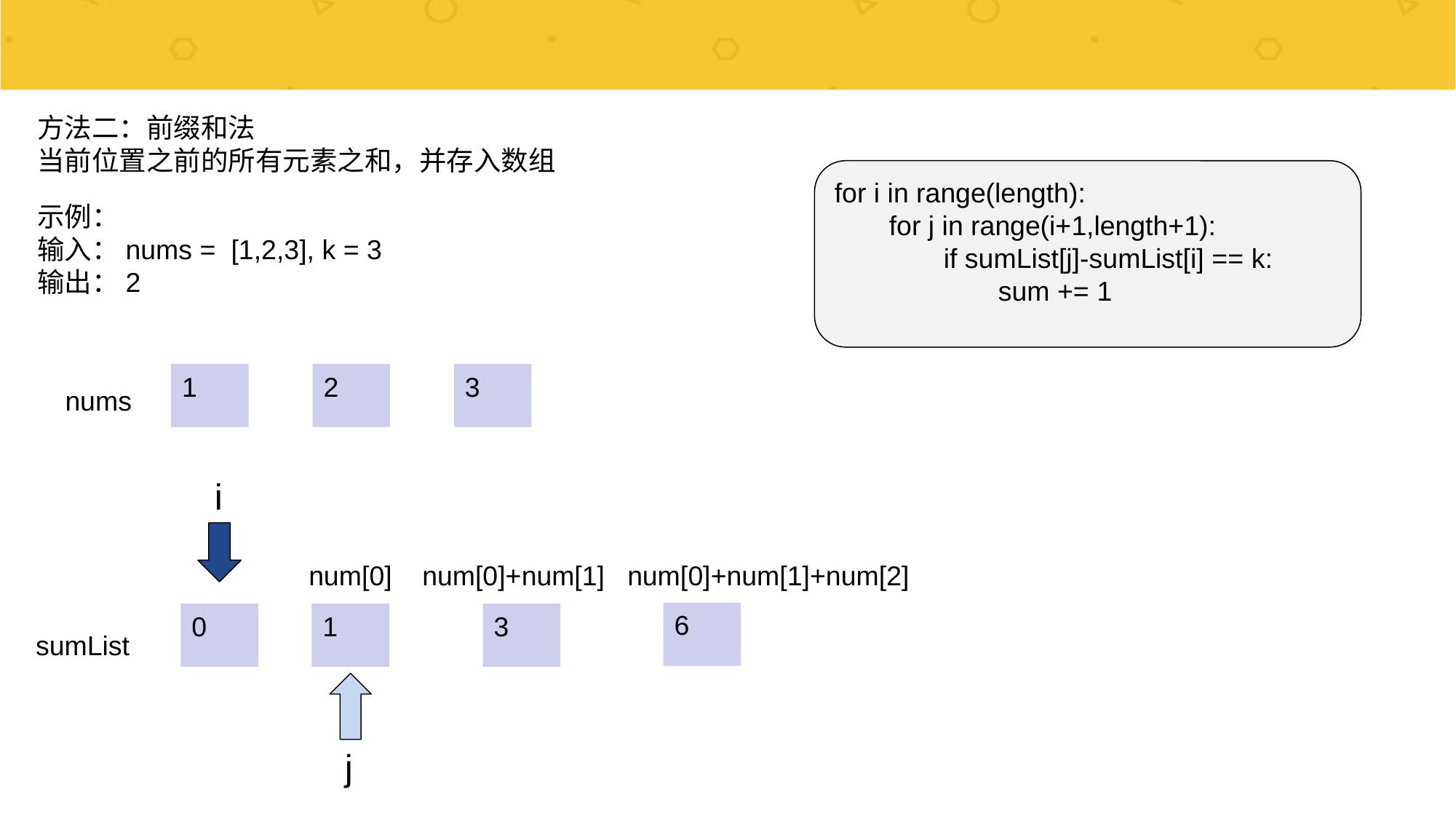

方法二：前缀和法
当前位置之前的所有元素之和，并存入数组
for i in range(length):
for j in range(i+1,length+1):
if sumList[j]-sumList[i] == k:
sum += 1
示例：
输入：nums =  [1,2,3], k = 3
输出：2

1
2
3
nums
i

num[0]
num[0]+num[1]
num[0]+num[1]+num[2]
6
0
1
3
sumList

j